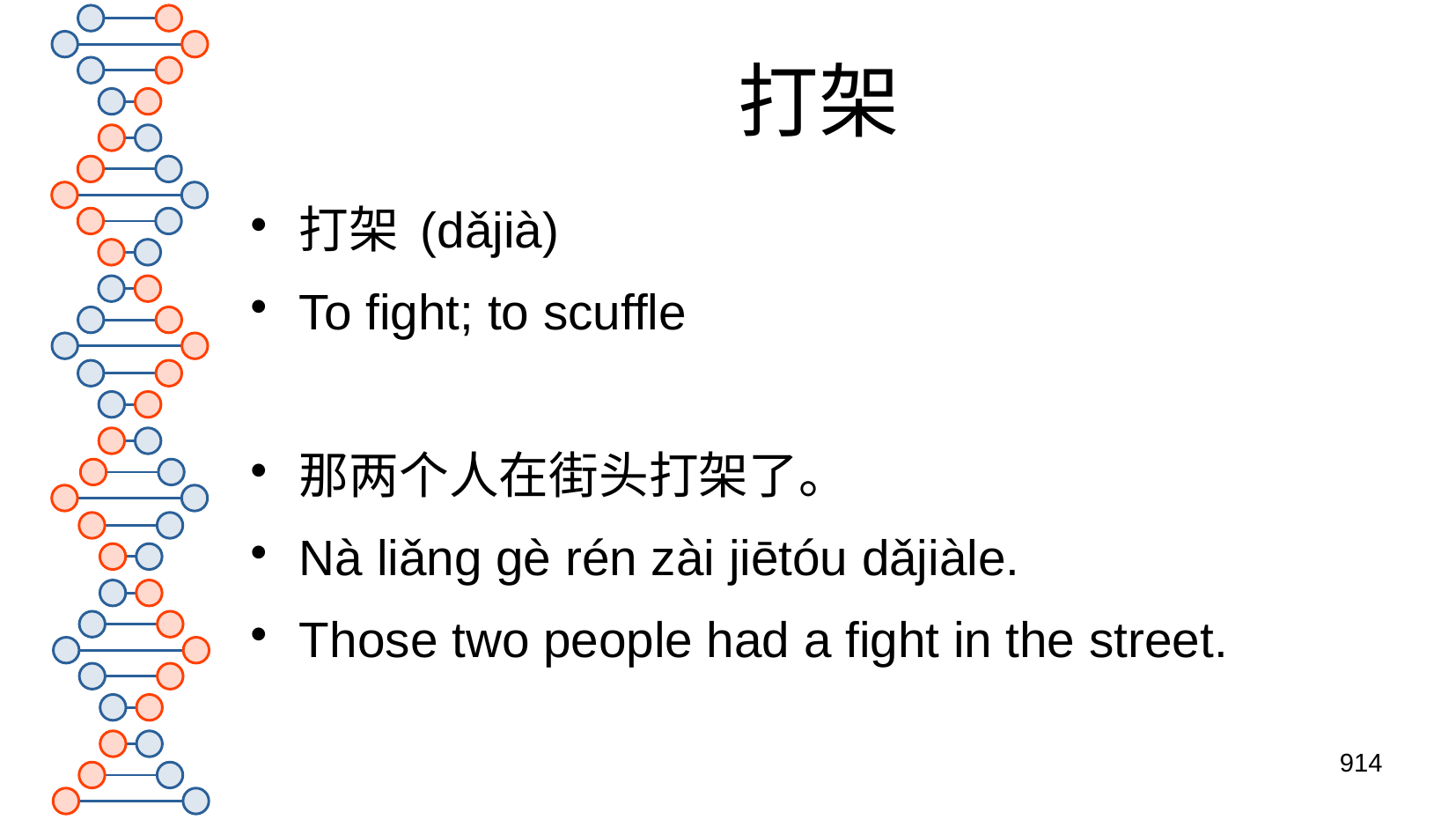

# 打架
打架 (dǎjià)
To fight; to scuffle

那两个人在街头打架了。
Nà liǎng gè rén zài jiētóu dǎjiàle.
Those two people had a fight in the street.

914